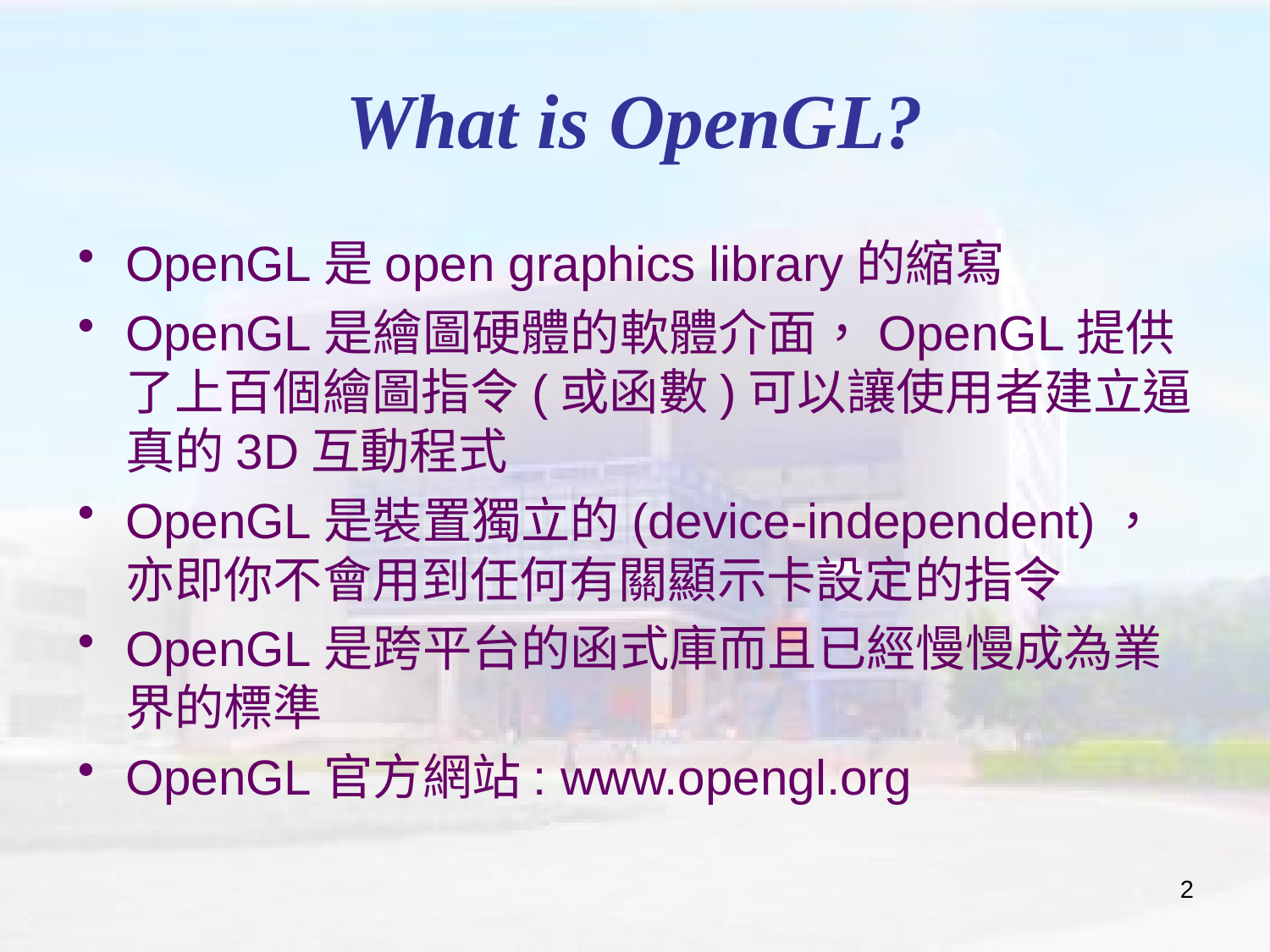

# What is OpenGL?
OpenGL是open graphics library的縮寫
OpenGL是繪圖硬體的軟體介面，OpenGL提供了上百個繪圖指令(或函數)可以讓使用者建立逼真的3D互動程式
OpenGL是裝置獨立的(device-independent)，亦即你不會用到任何有關顯示卡設定的指令
OpenGL是跨平台的函式庫而且已經慢慢成為業界的標準
OpenGL官方網站: www.opengl.org
2